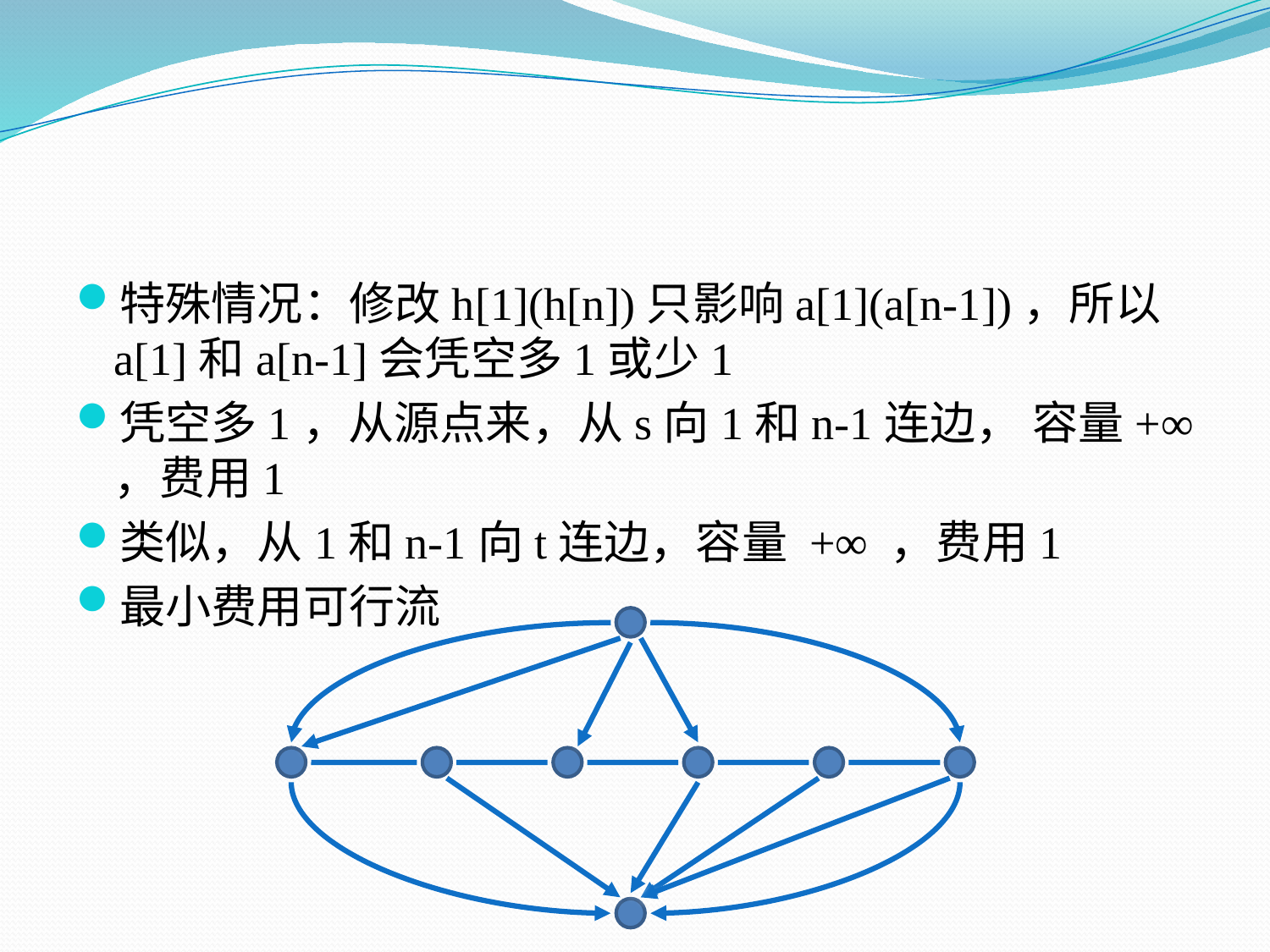

#
特殊情况：修改h[1](h[n])只影响a[1](a[n-1])，所以a[1]和a[n-1]会凭空多1或少1
凭空多1，从源点来，从s向1和n-1连边， 容量+∞ ，费用1
类似，从1和n-1向t连边，容量 +∞ ，费用1
最小费用可行流